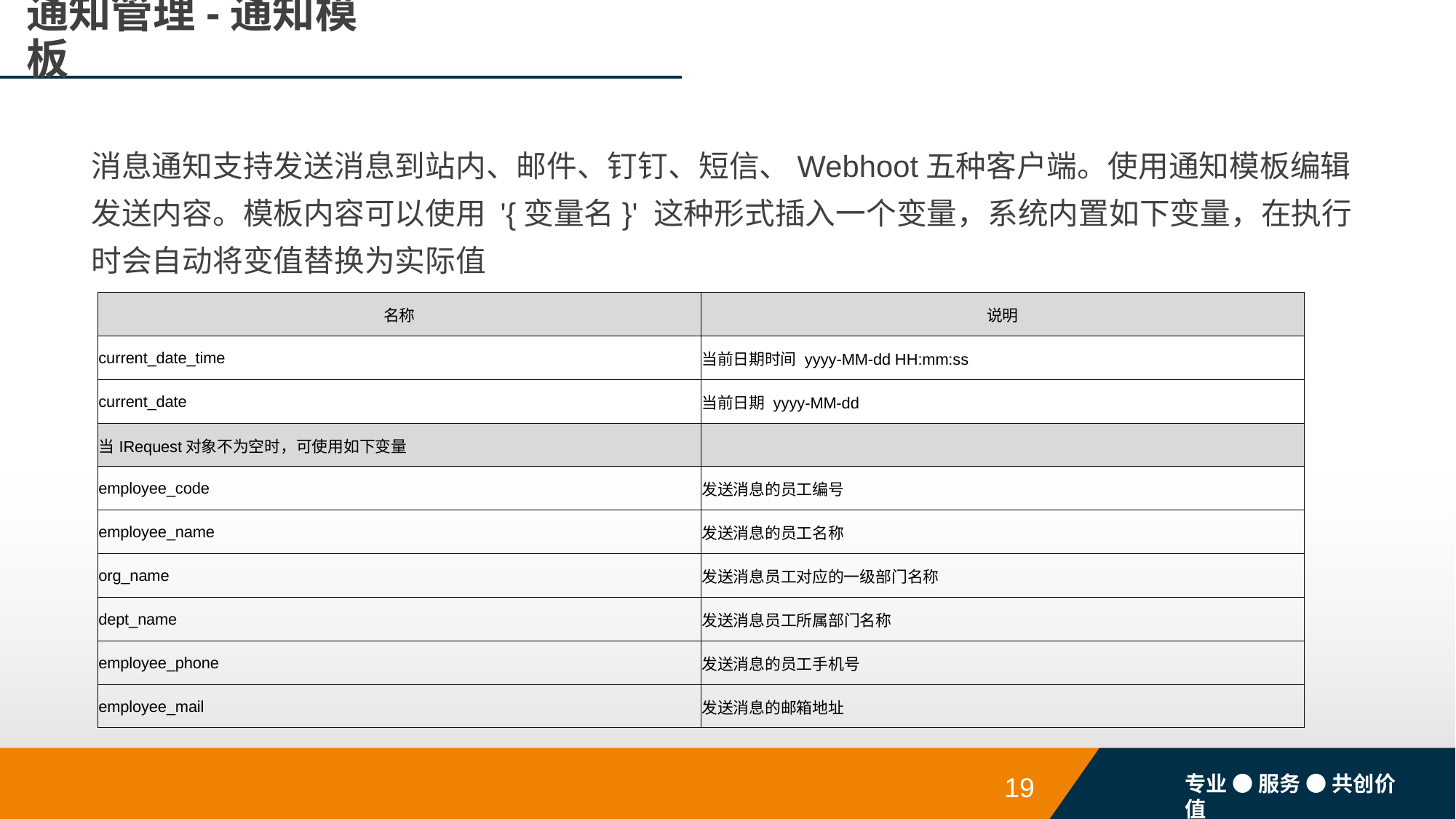

# 通知管理-通知模板
消息通知支持发送消息到站内、邮件、钉钉、短信、Webhoot五种客户端。使用通知模板编辑发送内容。模板内容可以使用 '{变量名}' 这种形式插入一个变量，系统内置如下变量，在执行时会自动将变值替换为实际值
| 名称 | 说明 |
| --- | --- |
| current\_date\_time | 当前日期时间 yyyy-MM-dd HH:mm:ss |
| current\_date | 当前日期 yyyy-MM-dd |
| 当IRequest对象不为空时，可使用如下变量 |  |
| employee\_code | 发送消息的员工编号 |
| employee\_name | 发送消息的员工名称 |
| org\_name | 发送消息员工对应的一级部门名称 |
| dept\_name | 发送消息员工所属部门名称 |
| employee\_phone | 发送消息的员工手机号 |
| employee\_mail | 发送消息的邮箱地址 |